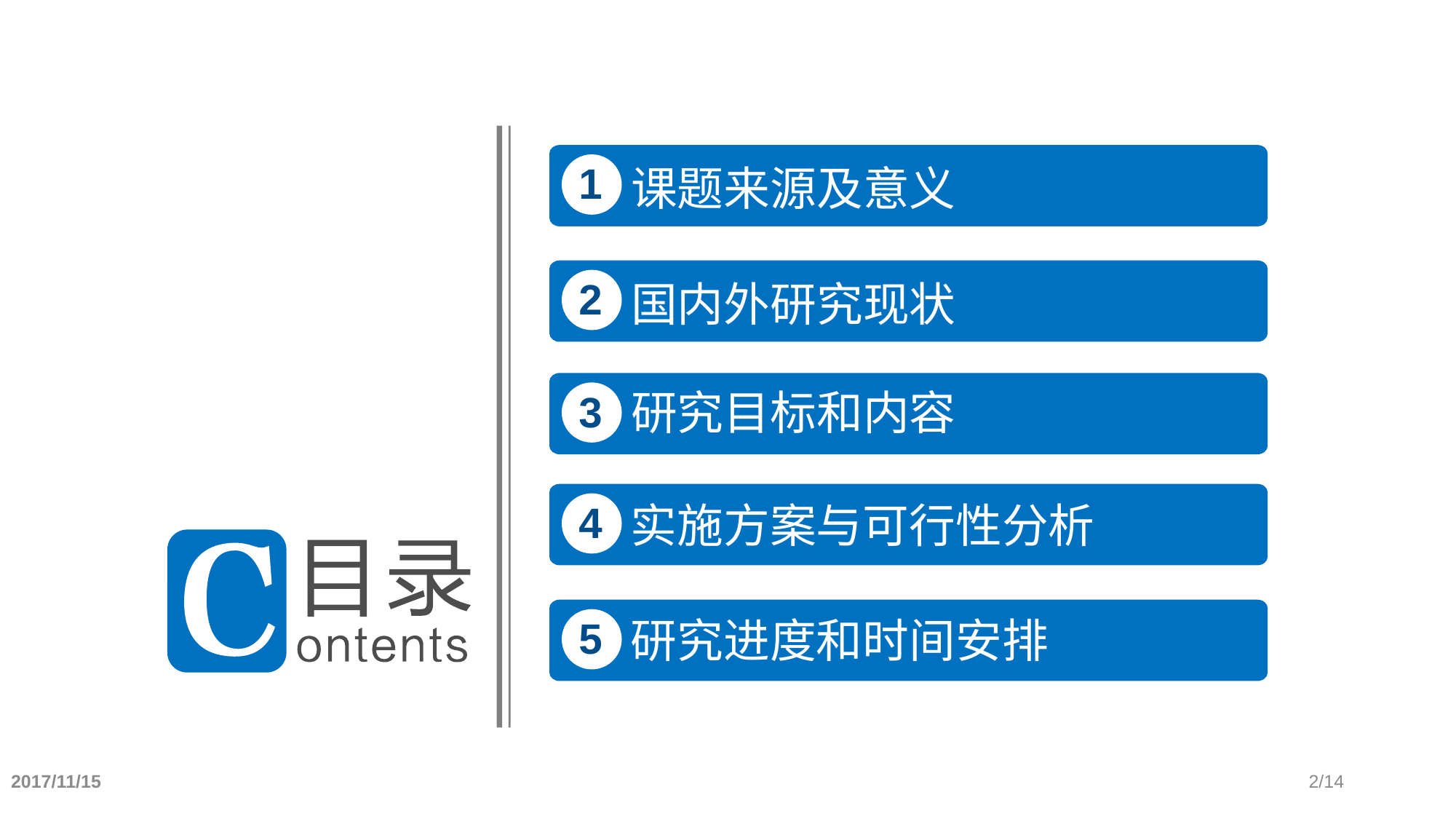

1

课题来源及意义

2

国内外研究现状

研究目标和内容
3

4

实施方案与可行性分析

研究进度和时间安排
5

2017/11/15
2/14